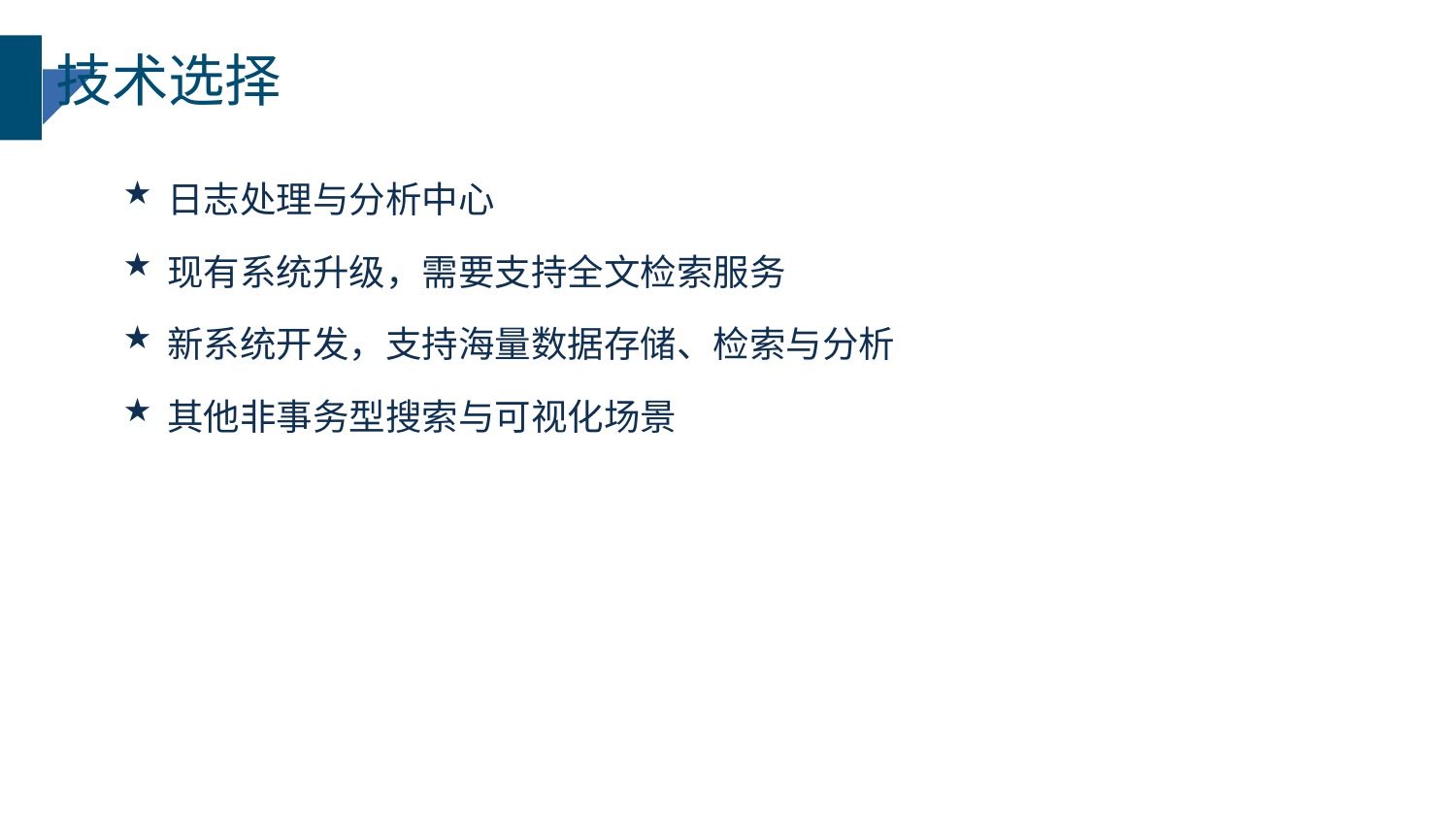

# 技术选择
日志处理与分析中心

现有系统升级，需要支持全文检索服务

新系统开发，支持海量数据存储、检索与分析

其他非事务型搜索与可视化场景